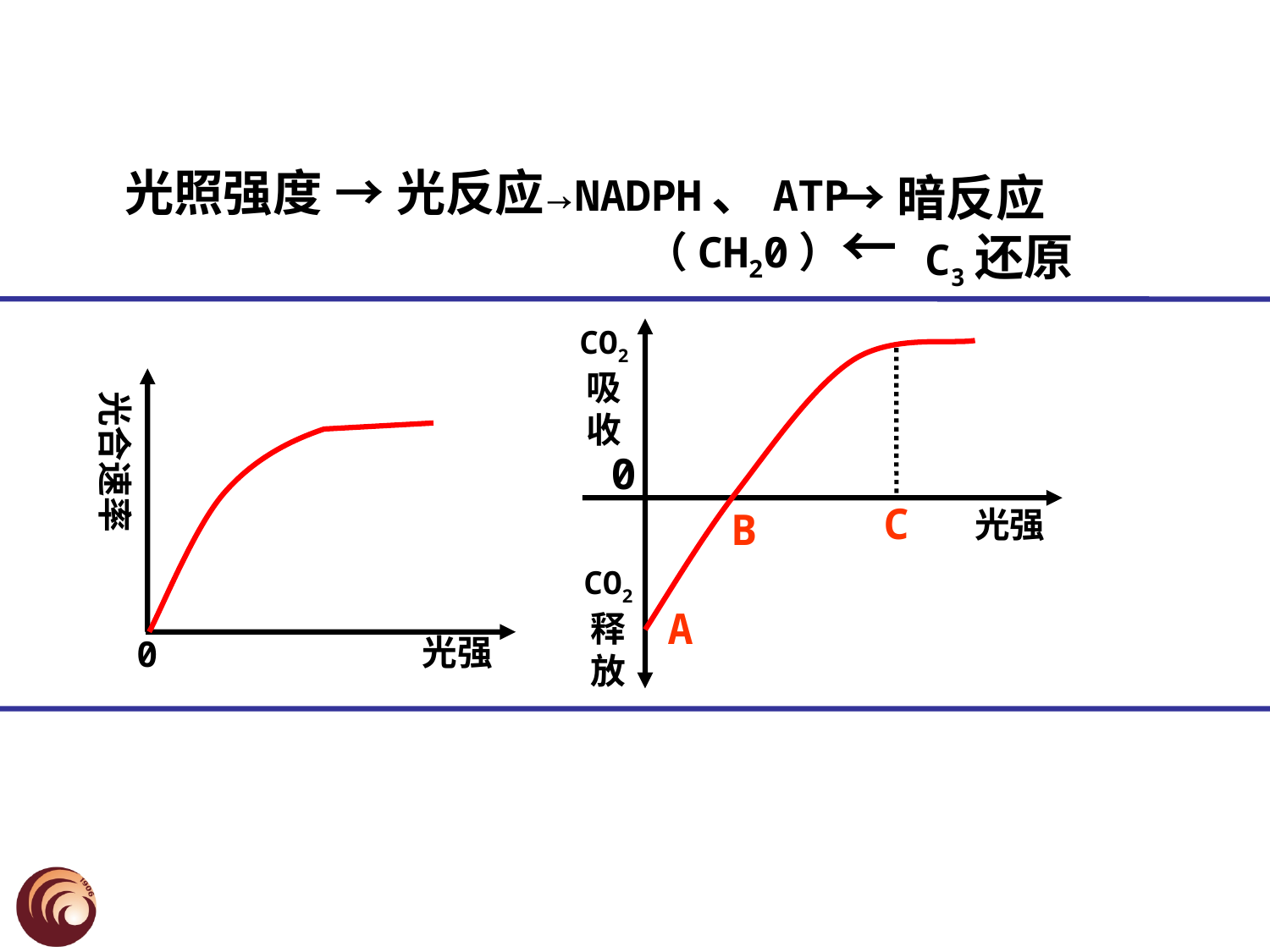

光照强度
→NADPH、ATP
→光反应
→暗反应
   C3还原
（CH20）←

CO2
吸收

0
C

光强
B
CO2
释放
A

光合速率

光强
0